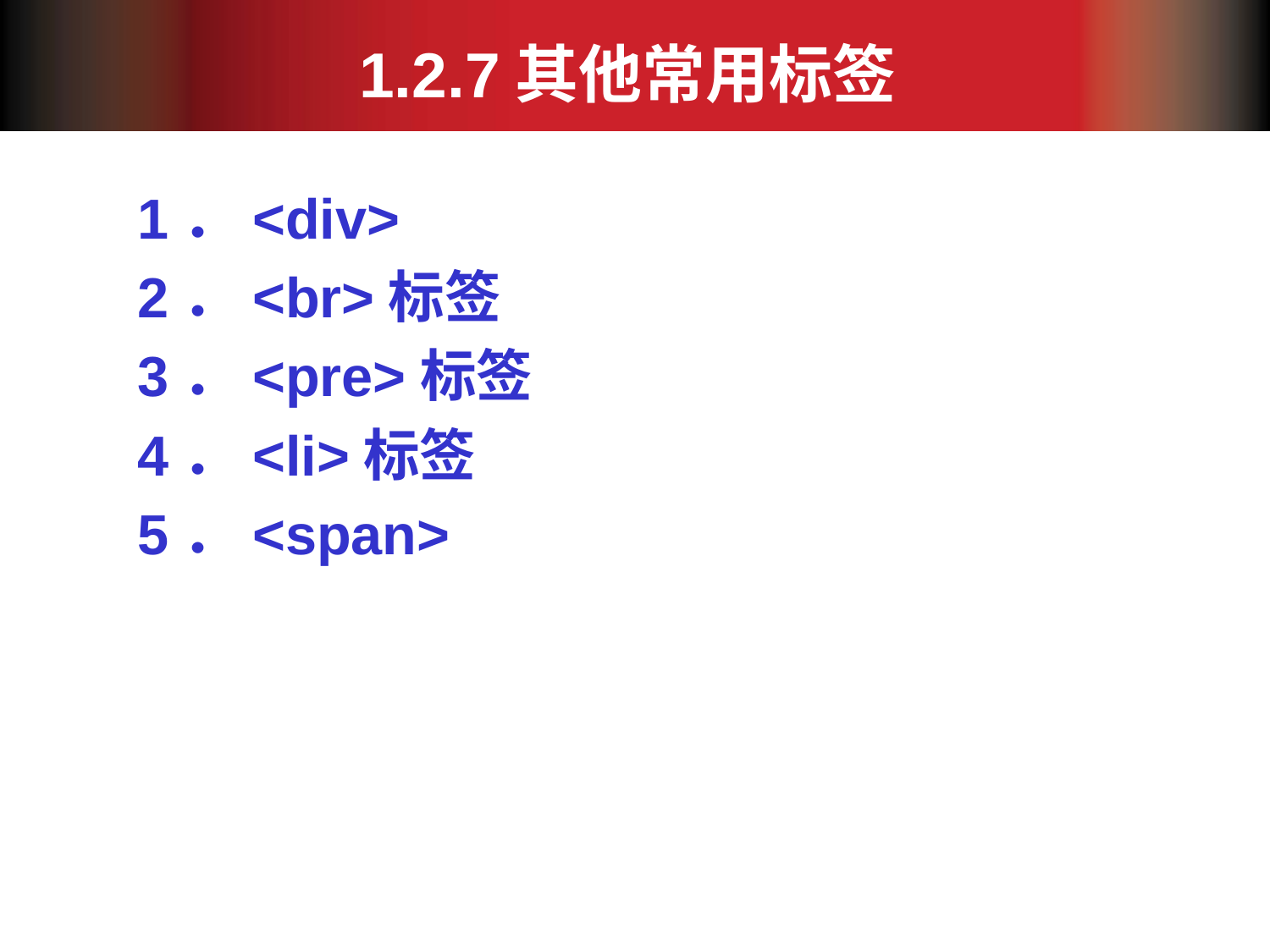

# 1.2.7其他常用标签
1．<div>
2．<br>标签
3．<pre>标签
4．<li>标签
5．<span>